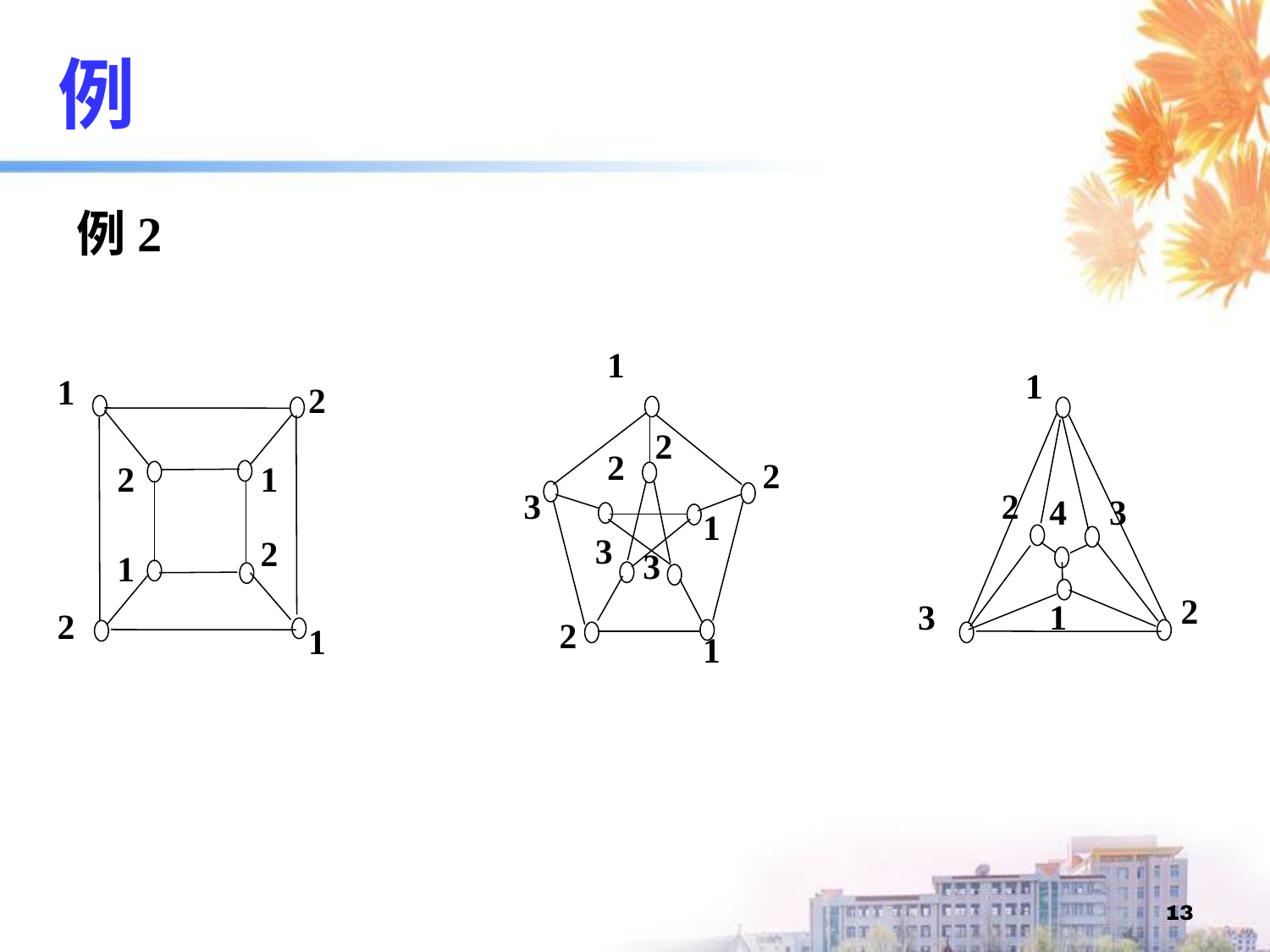

# 例
例2
1
2
3
2
1
1
2
3
1
2
2
1

2
2
2
1
2
1
2
3
1
4
1
3
3
13